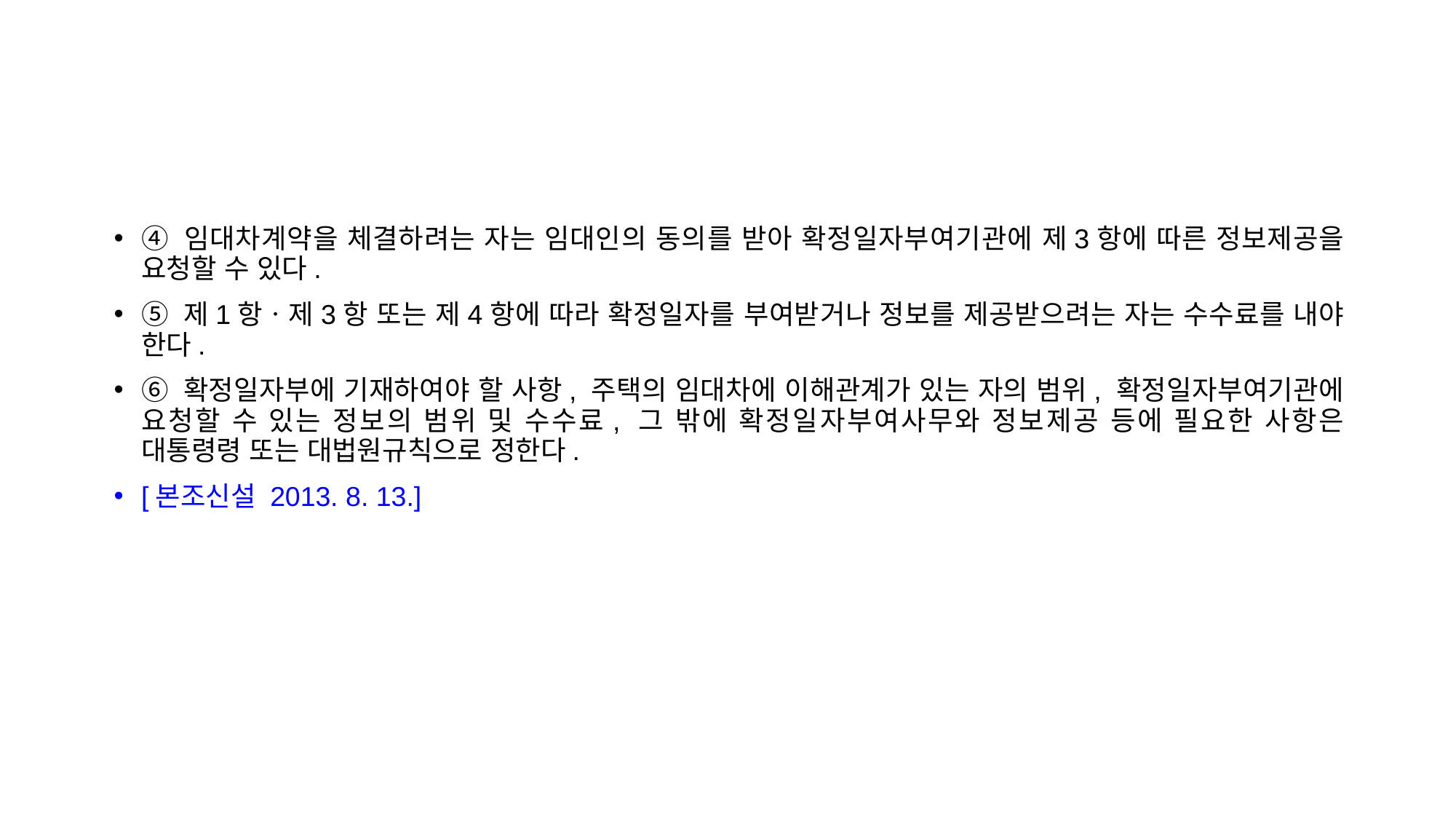

④ 임대차계약을 체결하려는 자는 임대인의 동의를 받아 확정일자부여기관에 제3항에 따른 정보제공을 요청할 수 있다.
⑤ 제1항ㆍ제3항 또는 제4항에 따라 확정일자를 부여받거나 정보를 제공받으려는 자는 수수료를 내야 한다.
⑥ 확정일자부에 기재하여야 할 사항, 주택의 임대차에 이해관계가 있는 자의 범위, 확정일자부여기관에 요청할 수 있는 정보의 범위 및 수수료, 그 밖에 확정일자부여사무와 정보제공 등에 필요한 사항은 대통령령 또는 대법원규칙으로 정한다.
[본조신설 2013. 8. 13.]